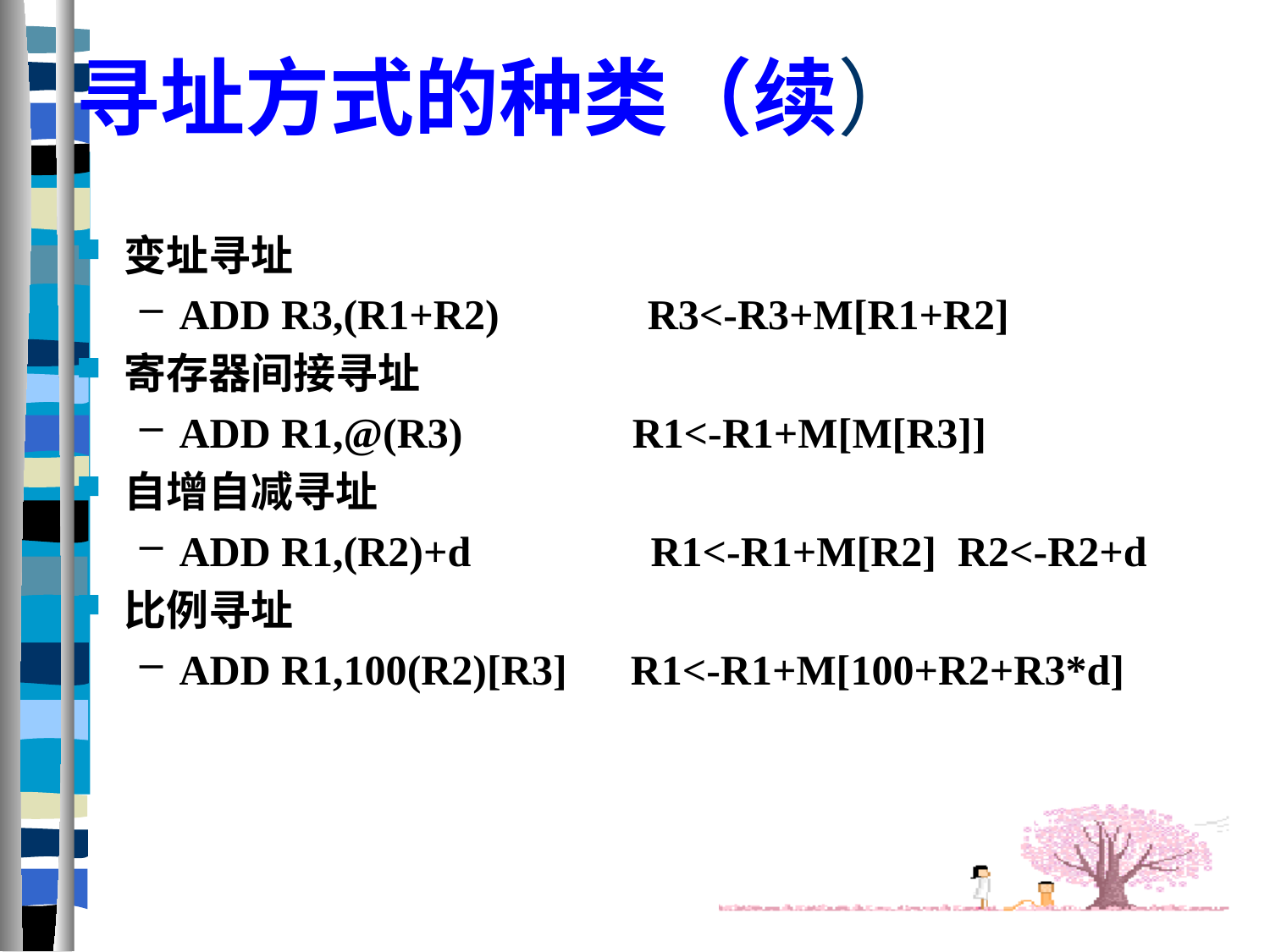

# 寻址方式的种类（续）
变址寻址
ADD R3,(R1+R2)              R3<-R3+M[R1+R2]
寄存器间接寻址
ADD R1,@(R3)                R1<-R1+M[M[R3]]
自增自减寻址
ADD R1,(R2)+d                 R1<-R1+M[R2]  R2<-R2+d
比例寻址
ADD R1,100(R2)[R3]      R1<-R1+M[100+R2+R3*d]